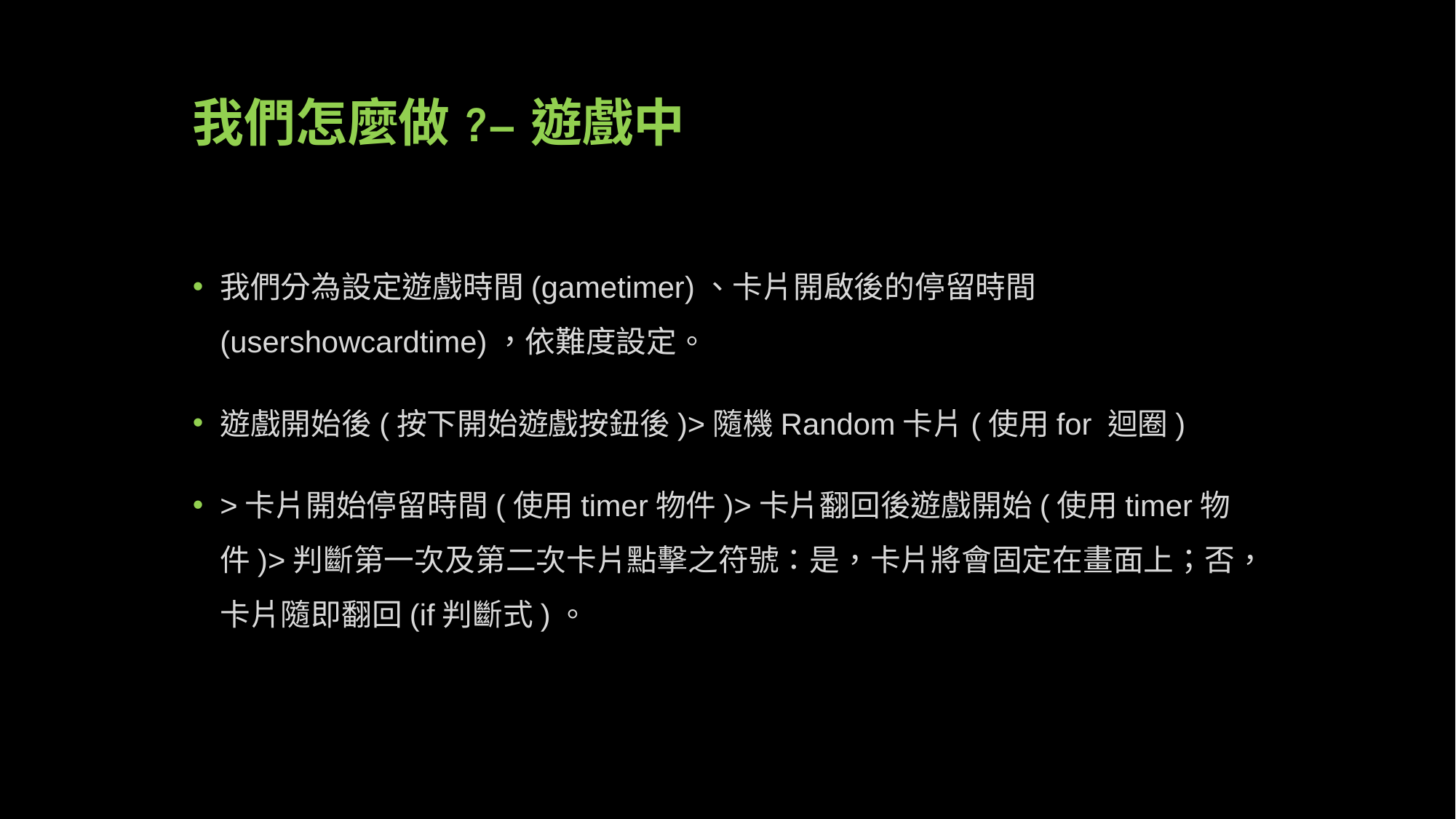

我們怎麼做?-遊戲中
我們分為設定遊戲時間(gametimer)、卡片開啟後的停留時間(usershowcardtime)，依難度設定。
遊戲開始後(按下開始遊戲按鈕後)>隨機Random卡片(使用for 迴圈)
>卡片開始停留時間(使用timer物件)>卡片翻回後遊戲開始(使用timer物件)>判斷第一次及第二次卡片點擊之符號：是，卡片將會固定在畫面上；否，卡片隨即翻回(if判斷式)。